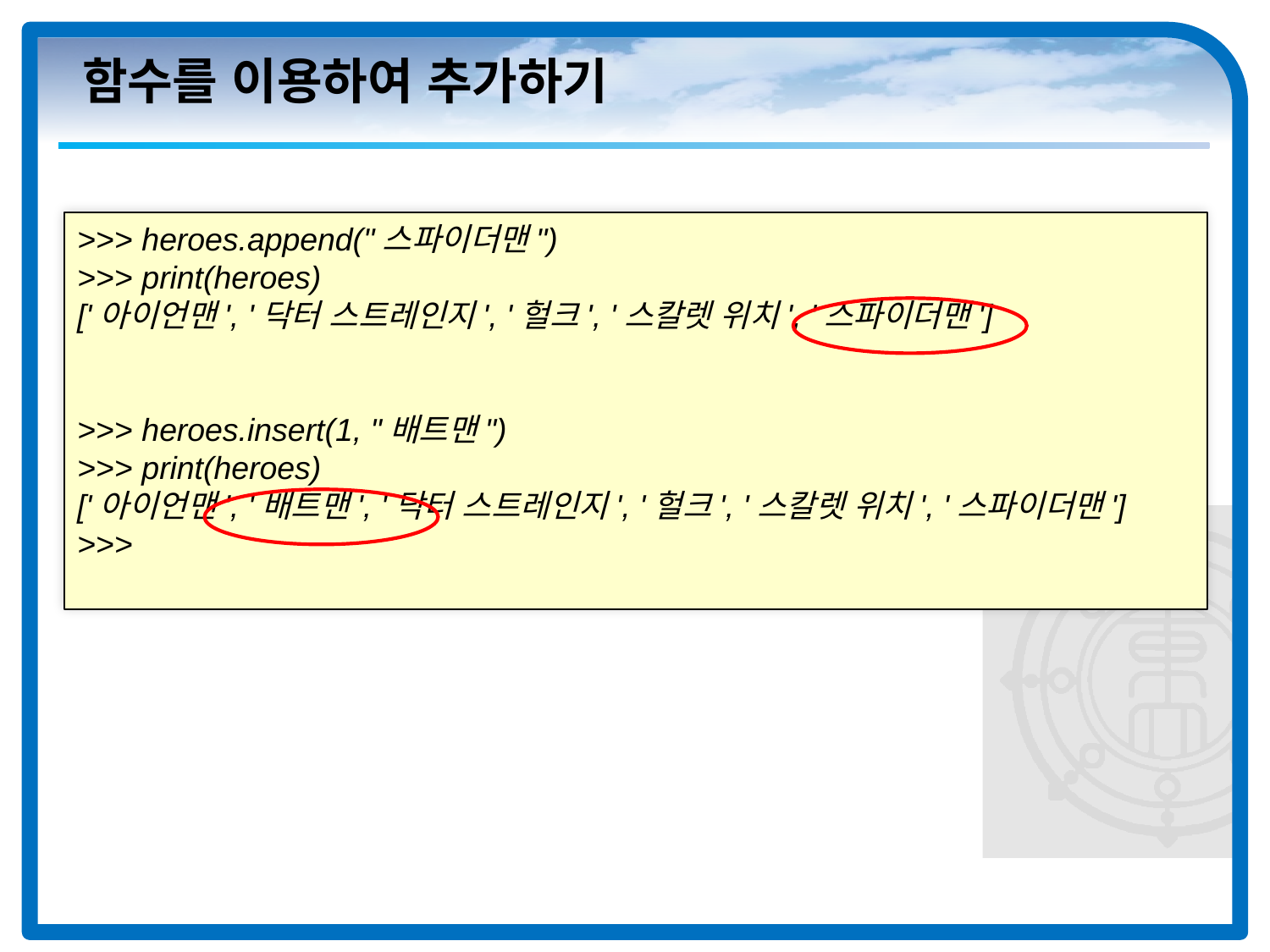

# 함수를 이용하여 추가하기
>>> heroes.append("스파이더맨")
>>> print(heroes)
['아이언맨', '닥터 스트레인지', '헐크', '스칼렛 위치', '스파이더맨']

>>> heroes.insert(1, "배트맨")
>>> print(heroes)
['아이언맨', '배트맨', '닥터 스트레인지', '헐크', '스칼렛 위치', '스파이더맨']
>>>